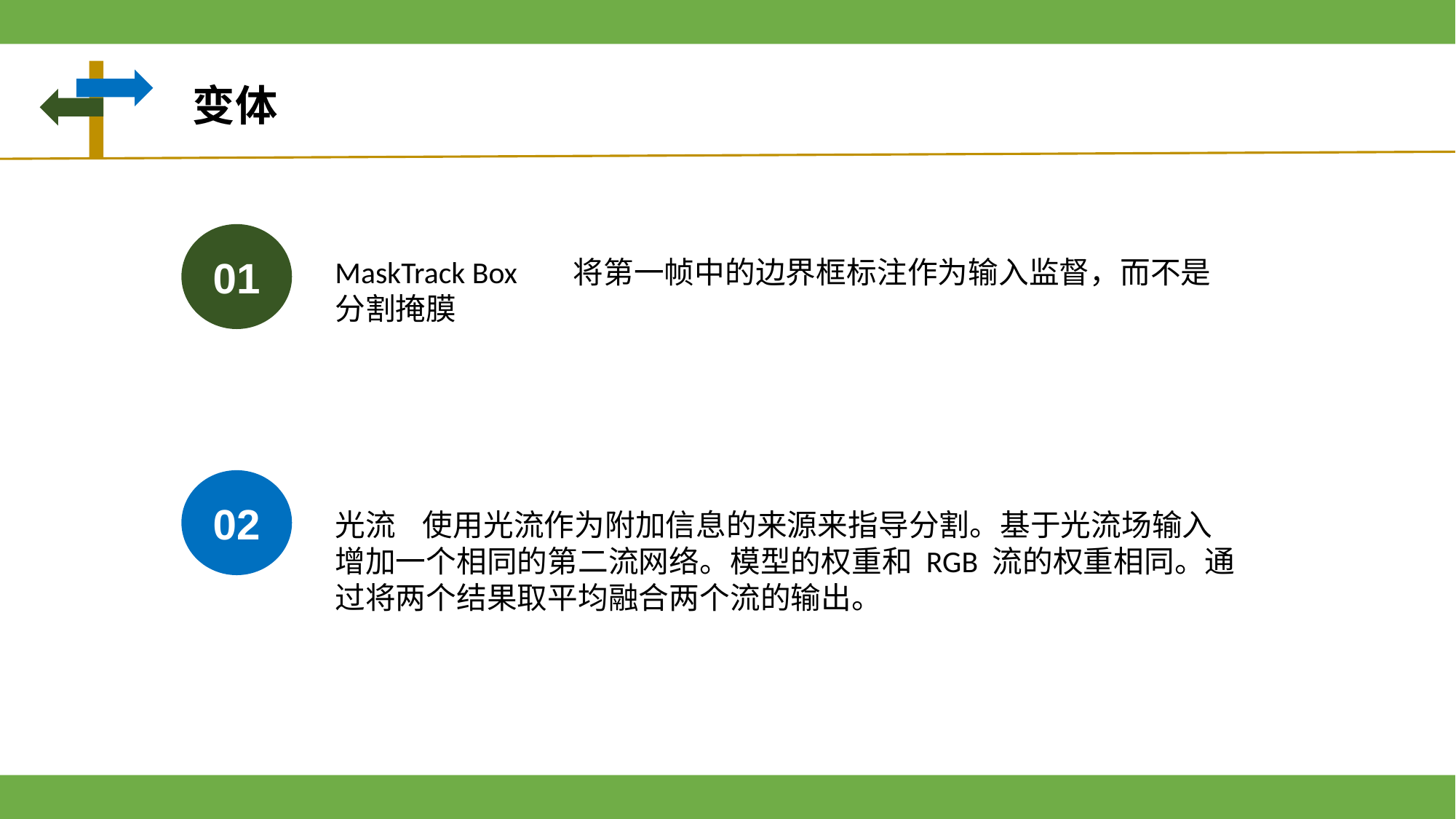

变体

01
MaskTrack Box       将第一帧中的边界框标注作为输入监督，而不是分割掩膜
02
光流    使用光流作为附加信息的来源来指导分割。基于光流场输入增加一个相同的第二流网络。模型的权重和 RGB 流的权重相同。通过将两个结果取平均融合两个流的输出。